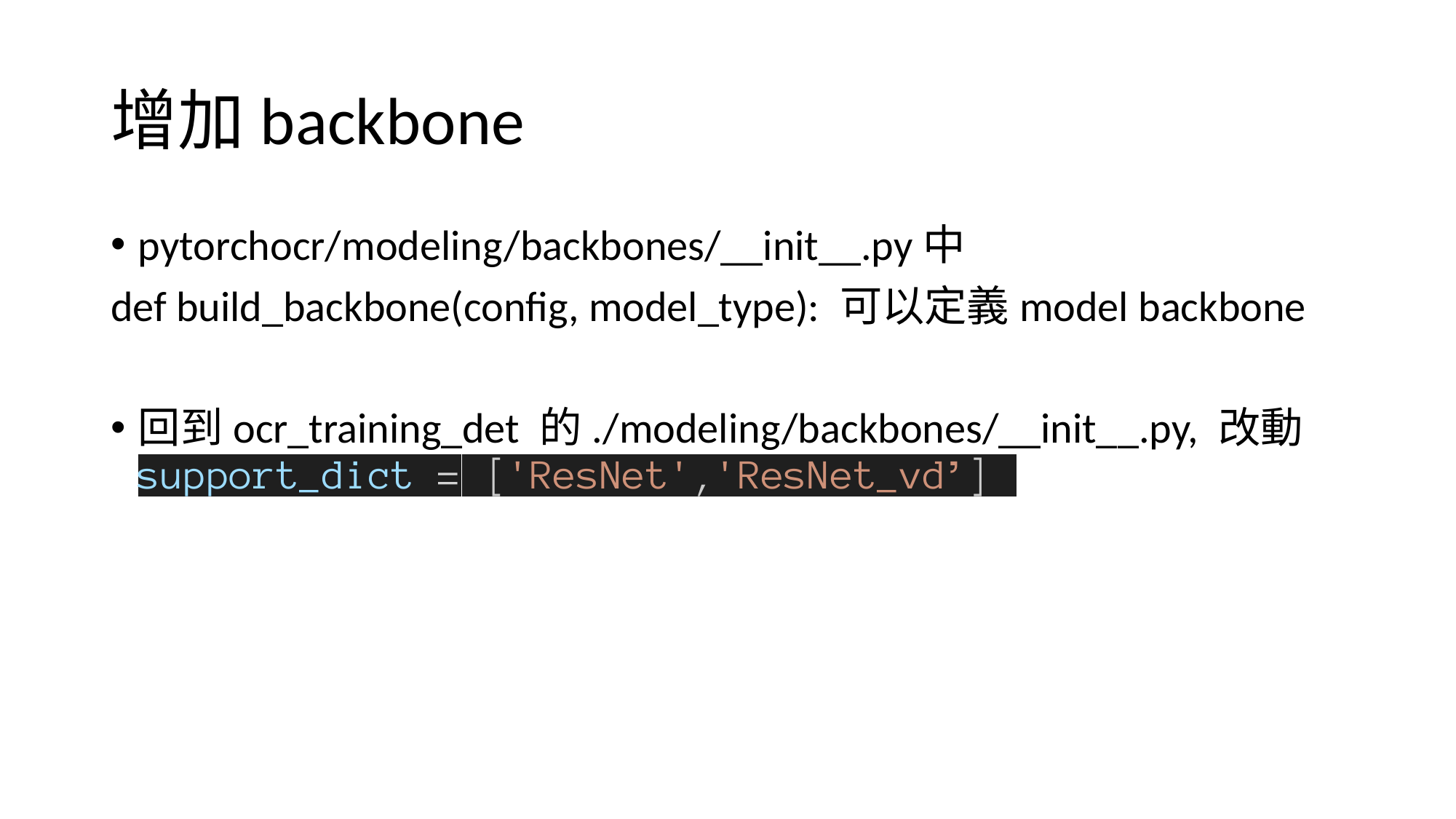

# 增加backbone
pytorchocr/modeling/backbones/__init__.py中
def build_backbone(config, model_type): 可以定義model backbone

回到ocr_training_det 的./modeling/backbones/__init__.py, 改動 support_dict = ['ResNet','ResNet_vd’]